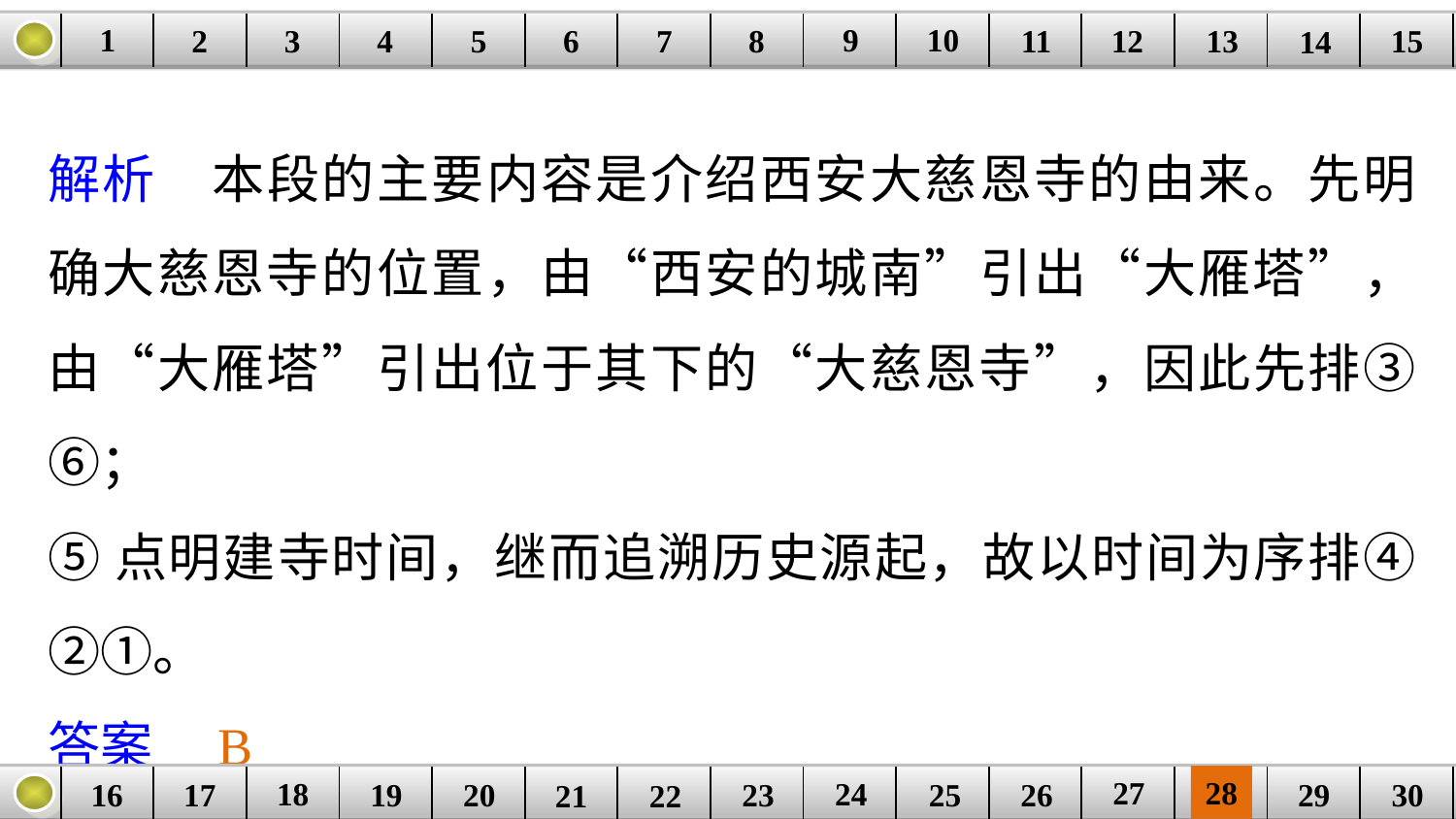

9
10
1
3
4
5
6
8
11
2
12
15
|  |  |  |  |  |  |  |  |  |  |  |  |  |  |  |
| --- | --- | --- | --- | --- | --- | --- | --- | --- | --- | --- | --- | --- | --- | --- |
7
13
14

解析　本段的主要内容是介绍西安大慈恩寺的由来。先明确大慈恩寺的位置，由“西安的城南”引出“大雁塔”，由“大雁塔”引出位于其下的“大慈恩寺”，因此先排③⑥；
⑤点明建寺时间，继而追溯历史源起，故以时间为序排④②①。
答案　B

27
28
18
24
16
25
26
30
|  |  |  |  |  |  |  |  |  |  |  |  |  |  |  |
| --- | --- | --- | --- | --- | --- | --- | --- | --- | --- | --- | --- | --- | --- | --- |
23
17
19
20
29
21
22